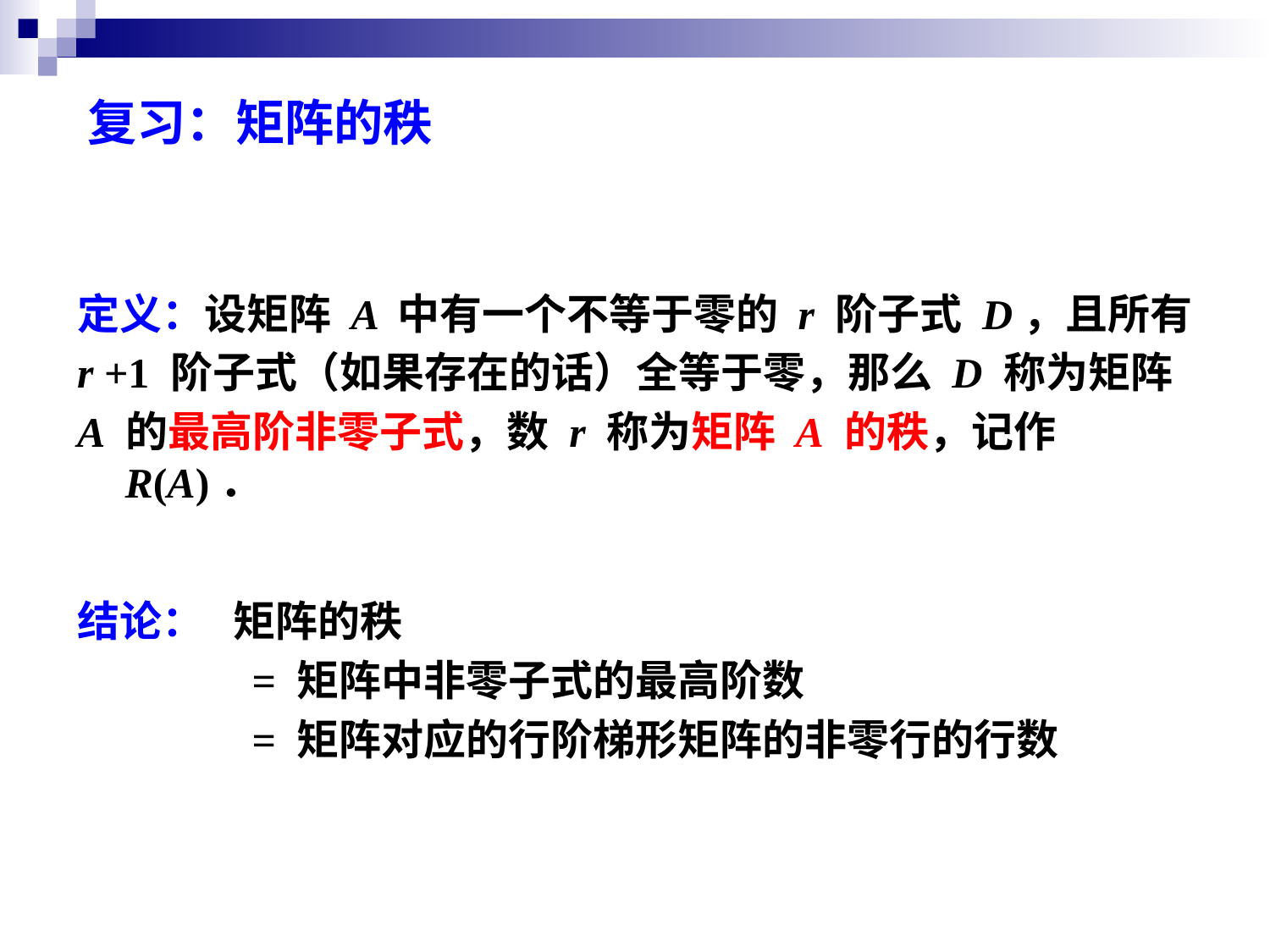

# 复习：矩阵的秩
定义：设矩阵 A 中有一个不等于零的 r 阶子式 D，且所有
r +1 阶子式（如果存在的话）全等于零，那么 D 称为矩阵
A 的最高阶非零子式，数 r 称为矩阵 A 的秩，记作 R(A)．
结论：   矩阵的秩
		= 矩阵中非零子式的最高阶数
		= 矩阵对应的行阶梯形矩阵的非零行的行数